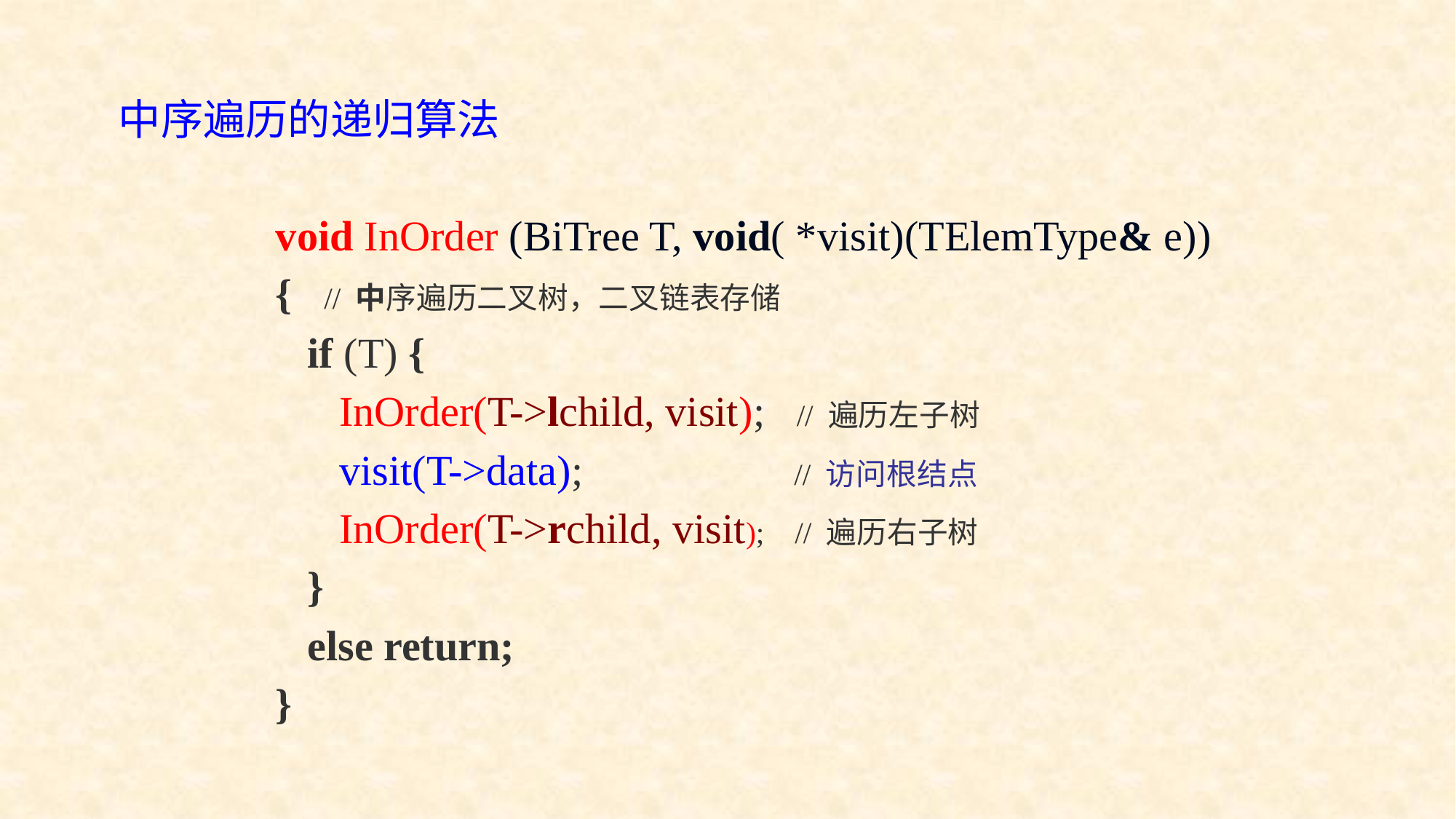

中序遍历的递归算法
void InOrder (BiTree T, void( *visit)(TElemType& e))
{   // 中序遍历二叉树，二叉链表存储
   if (T) {
      InOrder(T->lchild, visit);   // 遍历左子树
      visit(T->data);                    // 访问根结点
      InOrder(T->rchild, visit);    // 遍历右子树
   }
   else return;
}